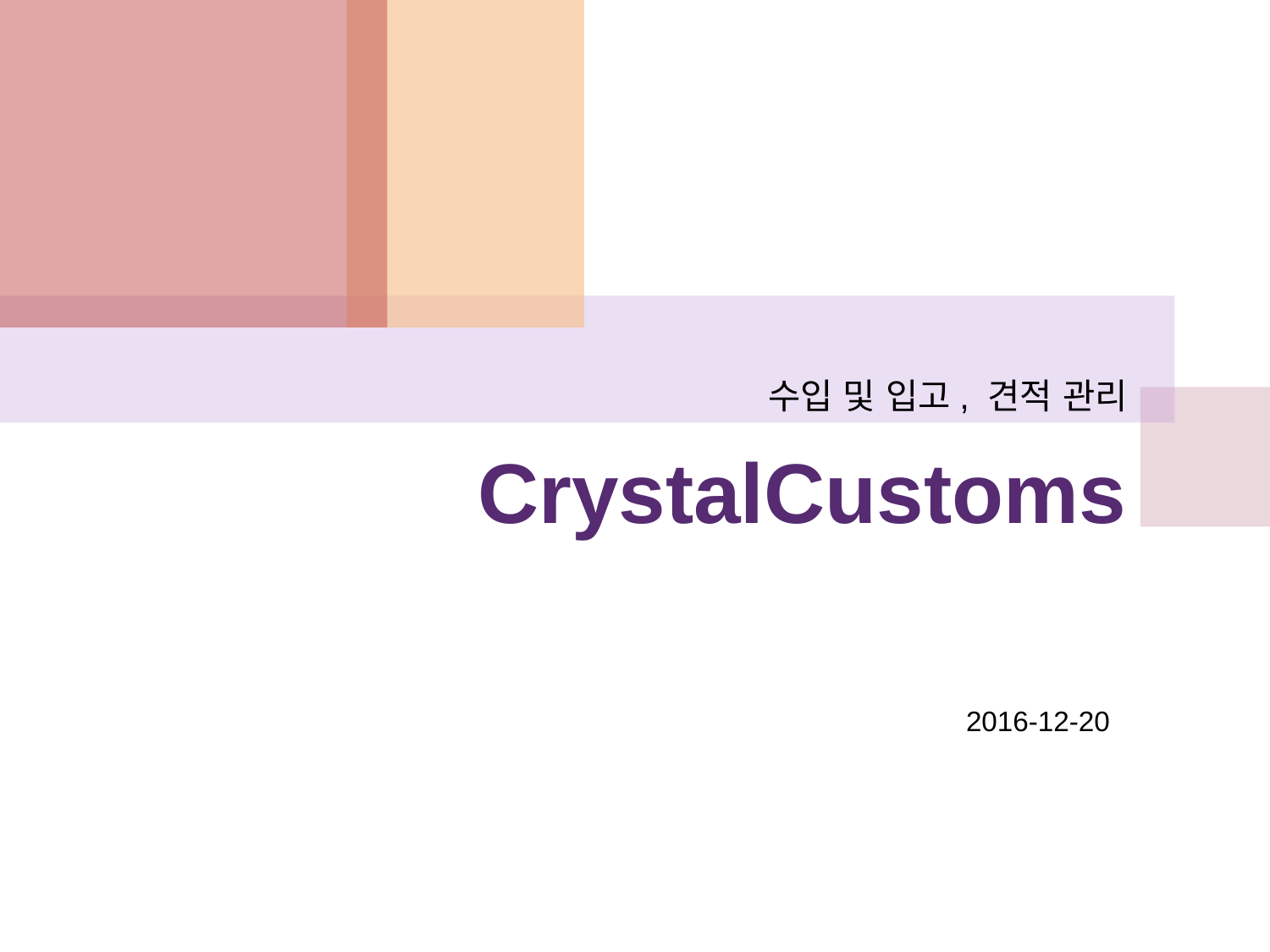

수입 및 입고, 견적 관리
# CrystalCustoms
2016-12-20